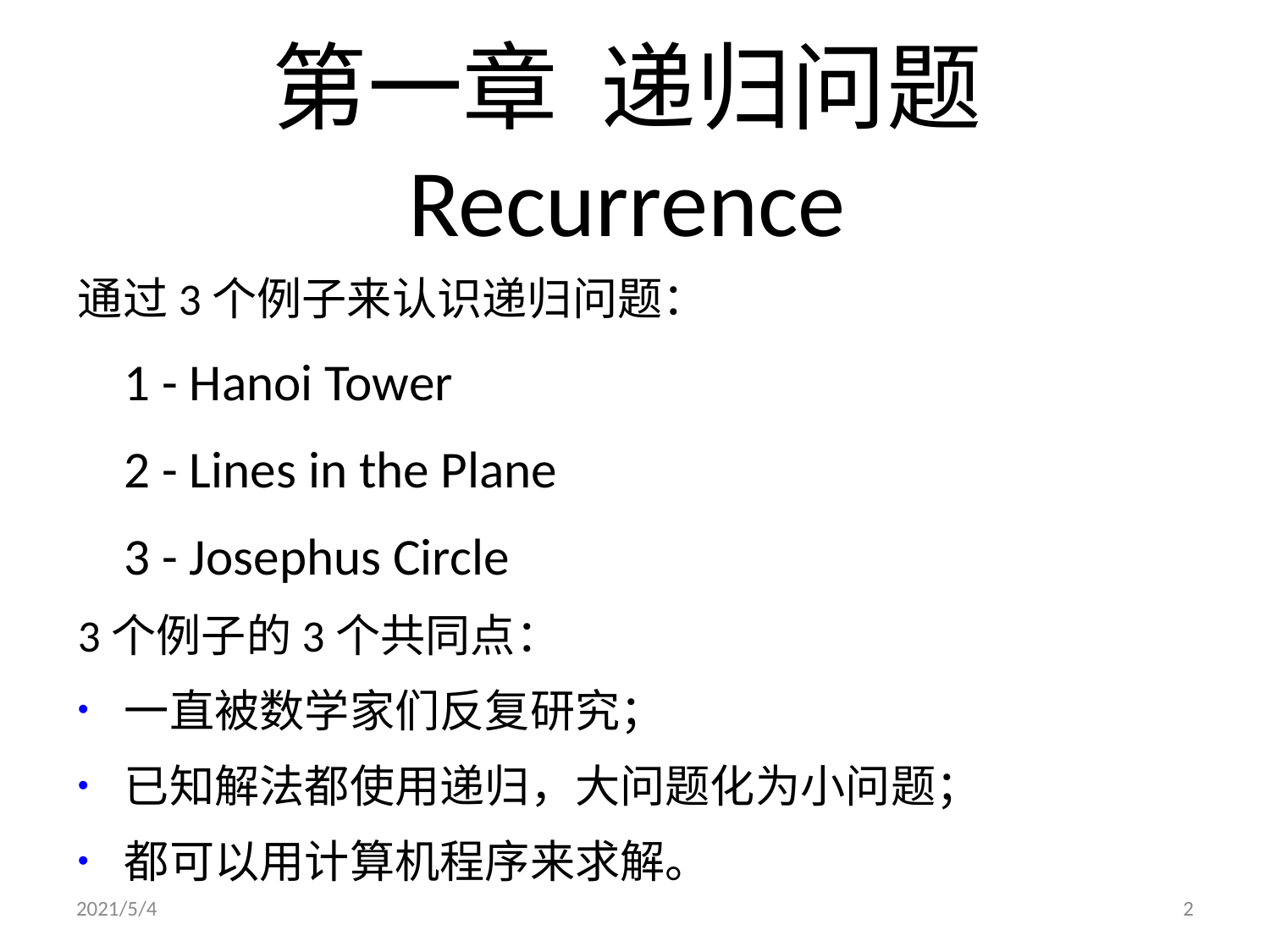

# 第一章  递归问题 Recurrence
通过3个例子来认识递归问题：
				1 - Hanoi Tower
				2 - Lines in the Plane
				3 - Josephus Circle
3个例子的3个共同点：
一直被数学家们反复研究；
已知解法都使用递归，大问题化为小问题；
都可以用计算机程序来求解。
2021/5/4
2